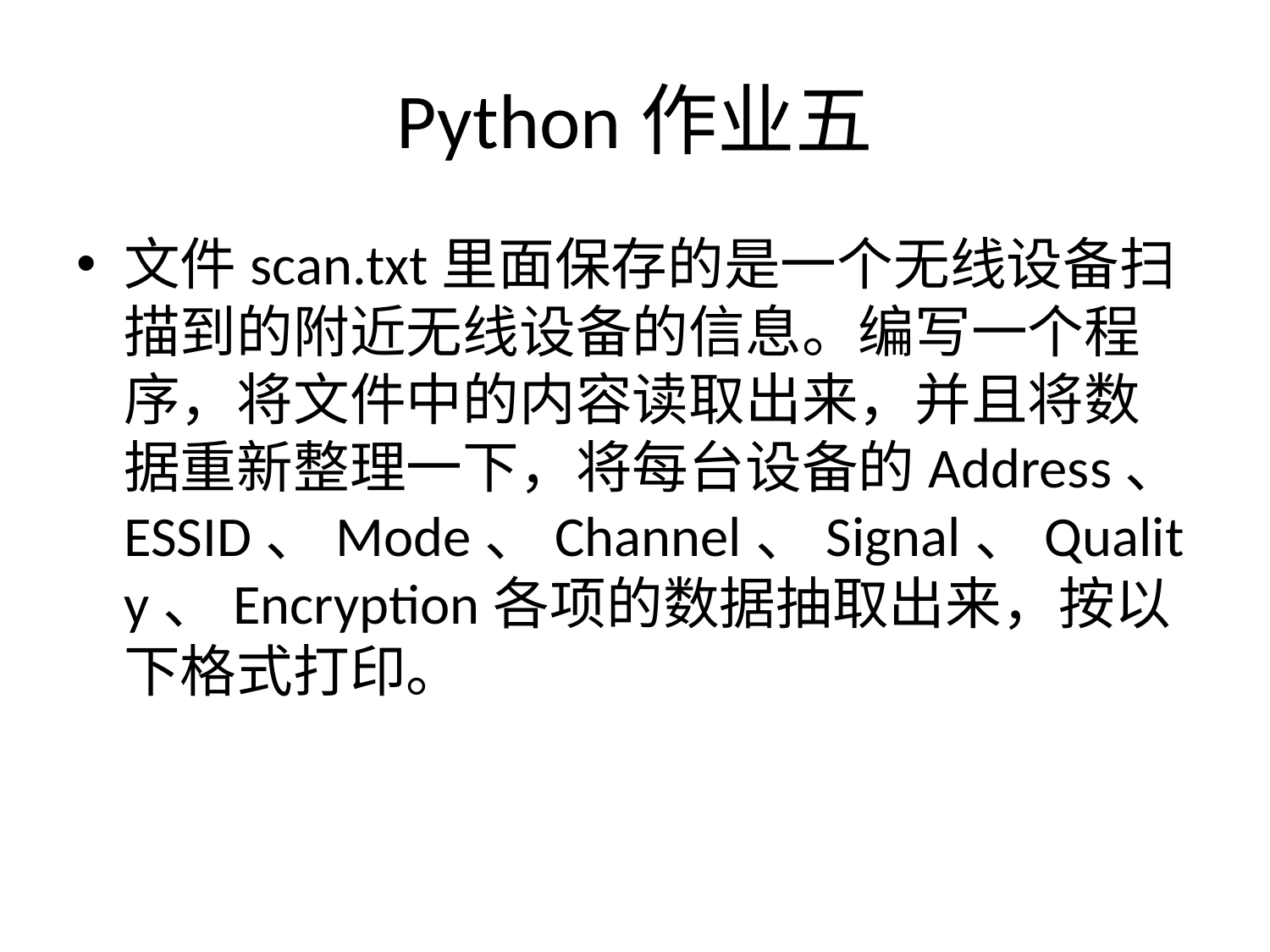

# Python作业五
文件scan.txt里面保存的是一个无线设备扫描到的附近无线设备的信息。编写一个程序，将文件中的内容读取出来，并且将数据重新整理一下，将每台设备的Address、ESSID、Mode、Channel、Signal、Quality、Encryption各项的数据抽取出来，按以下格式打印。